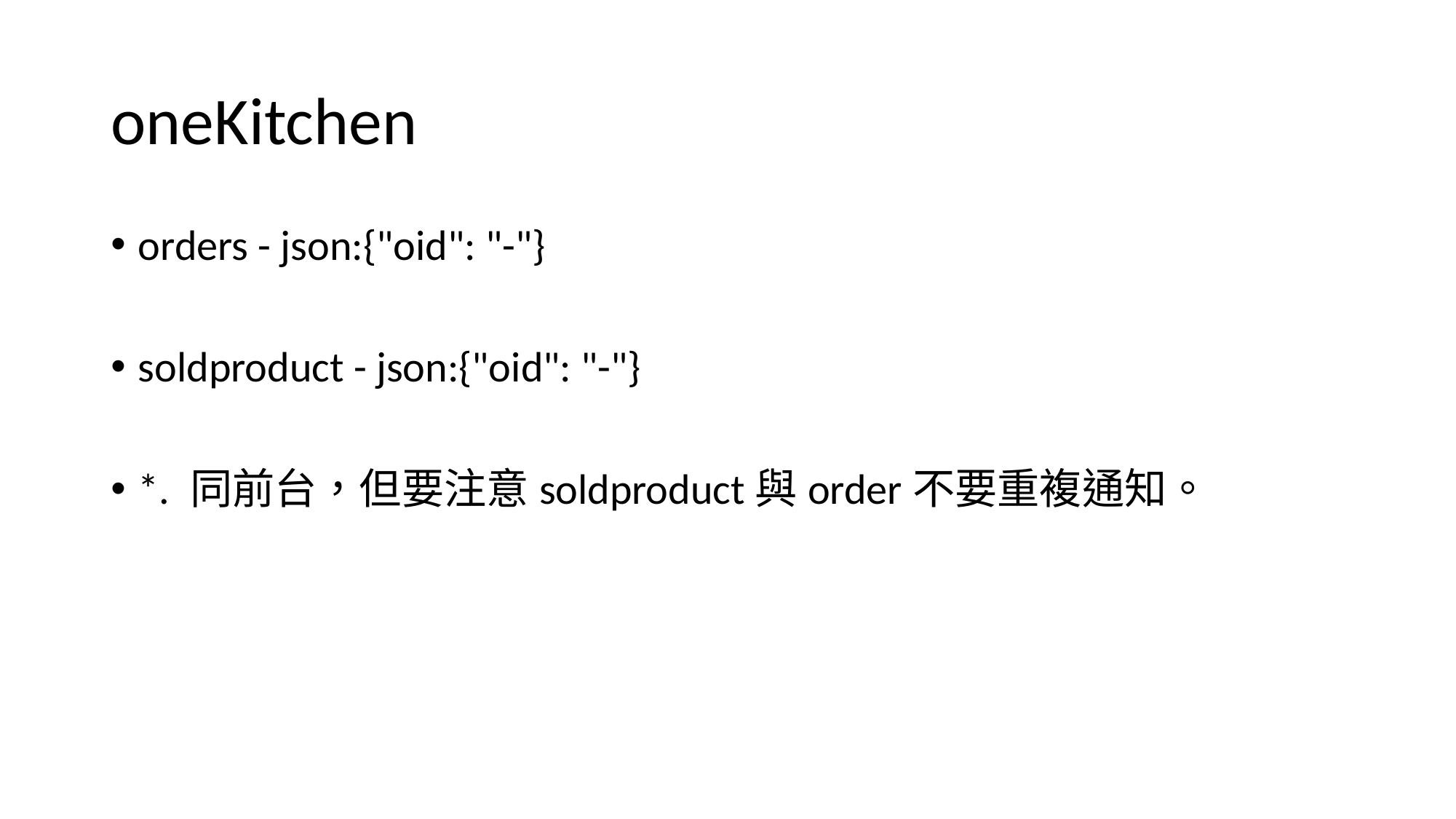

# oneKitchen
orders - json:{"oid": "-"}

soldproduct - json:{"oid": "-"}

*. 同前台，但要注意soldproduct與order不要重複通知。